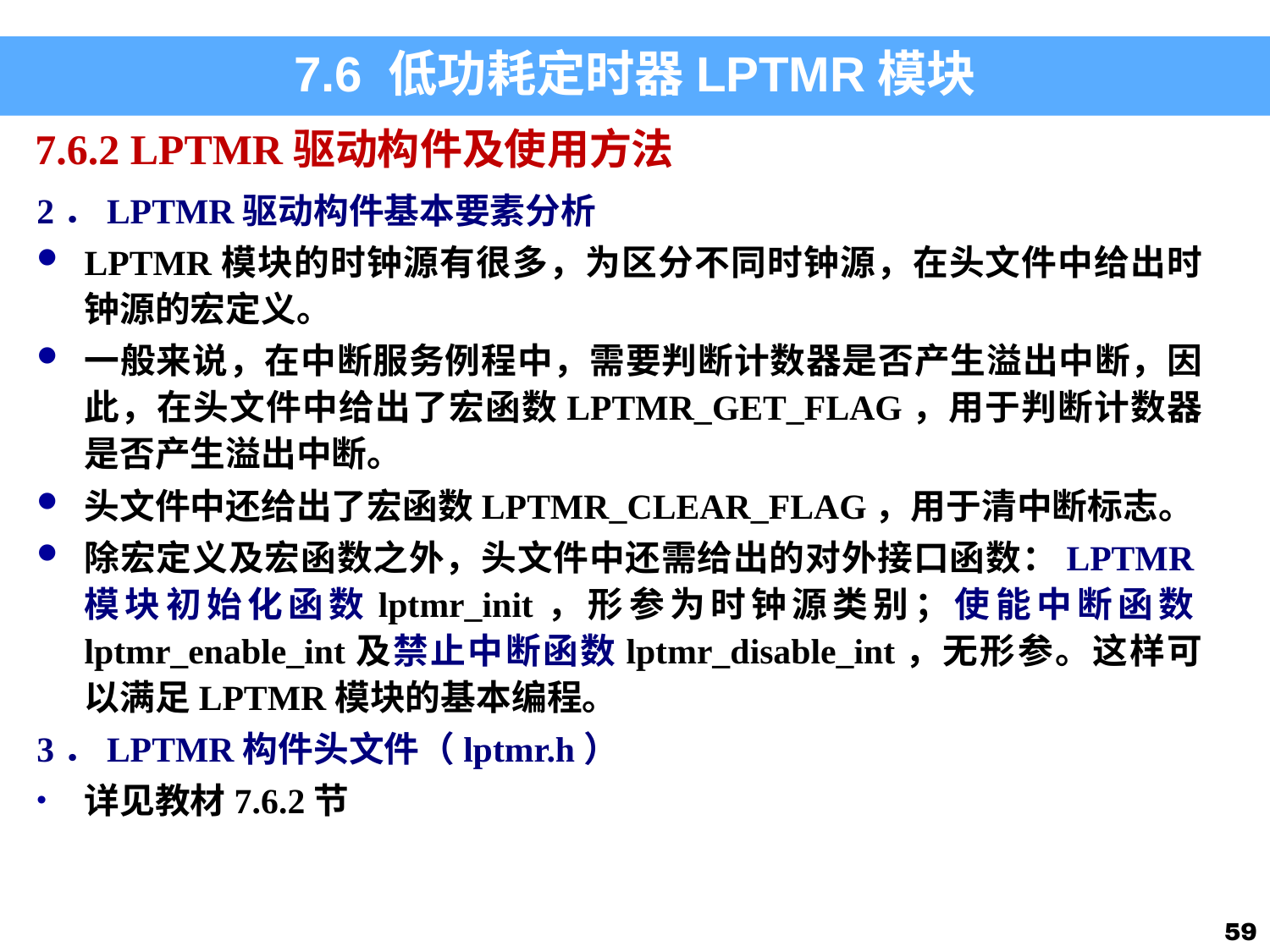

7.6 低功耗定时器LPTMR模块
7.6.2 LPTMR驱动构件及使用方法
2．LPTMR驱动构件基本要素分析
LPTMR模块的时钟源有很多，为区分不同时钟源，在头文件中给出时钟源的宏定义。
一般来说，在中断服务例程中，需要判断计数器是否产生溢出中断，因此，在头文件中给出了宏函数LPTMR_GET_FLAG，用于判断计数器是否产生溢出中断。
头文件中还给出了宏函数LPTMR_CLEAR_FLAG，用于清中断标志。
除宏定义及宏函数之外，头文件中还需给出的对外接口函数：LPTMR模块初始化函数lptmr_init，形参为时钟源类别；使能中断函数lptmr_enable_int及禁止中断函数lptmr_disable_int，无形参。这样可以满足LPTMR模块的基本编程。
3．LPTMR构件头文件（lptmr.h）
详见教材7.6.2节
59